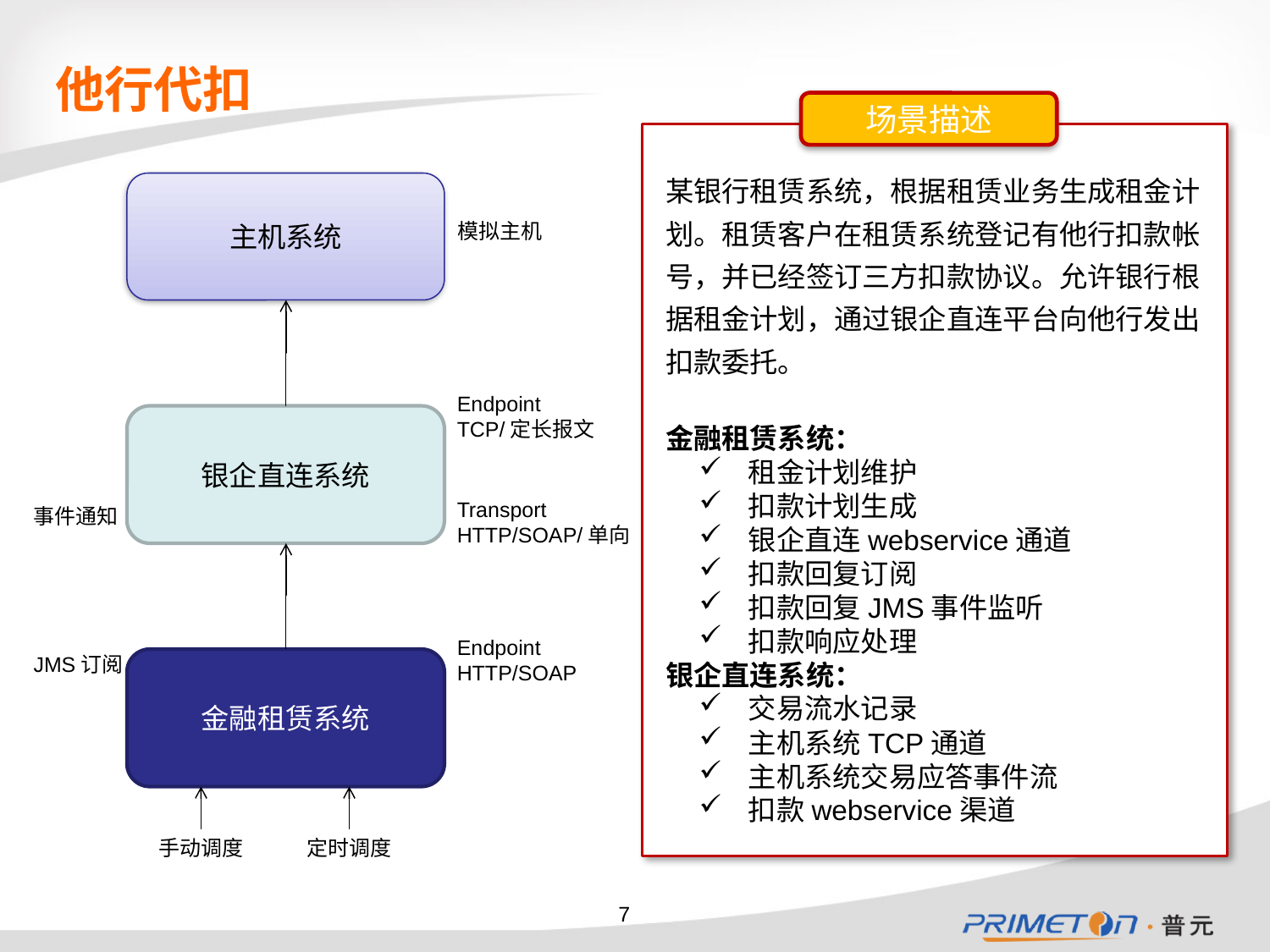

# 他行代扣
场景描述

某银行租赁系统，根据租赁业务生成租金计划。租赁客户在租赁系统登记有他行扣款帐号，并已经签订三方扣款协议。允许银行根据租金计划，通过银企直连平台向他行发出扣款委托。

金融租赁系统：
  租金计划维护
  扣款计划生成
  银企直连webservice通道
  扣款回复订阅
  扣款回复JMS事件监听
  扣款响应处理
银企直连系统：
  交易流水记录
  主机系统TCP通道
  主机系统交易应答事件流
  扣款webservice渠道

主机系统
模拟主机
Endpoint
TCP/定长报文
银企直连系统
Transport
HTTP/SOAP/单向
事件通知
Endpoint
HTTP/SOAP
JMS订阅
金融租赁系统
手动调度
定时调度
7